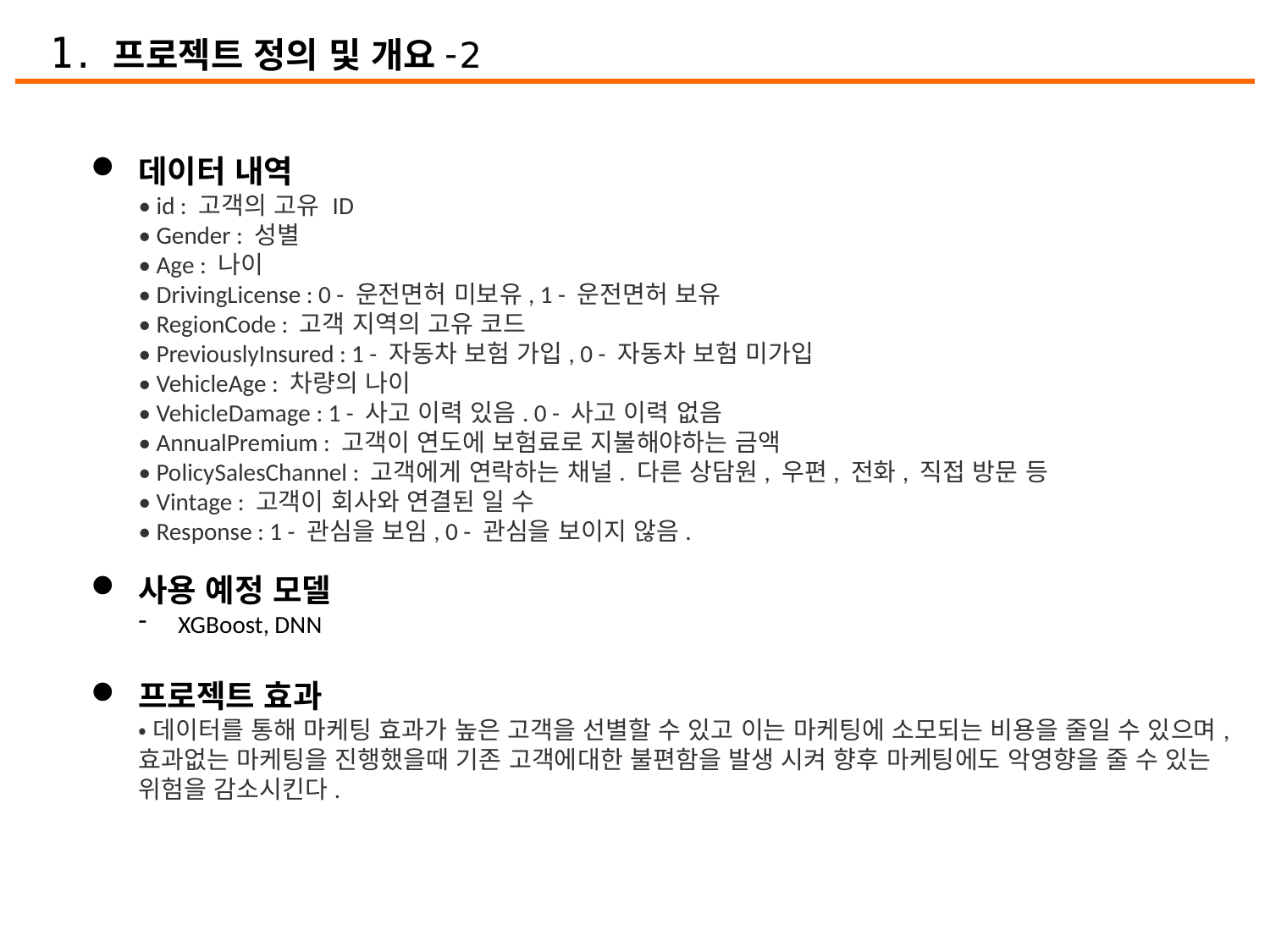

1. 프로젝트 정의 및 개요-2
데이터 내역
• id : 고객의 고유 ID
• Gender : 성별
• Age : 나이
• DrivingLicense : 0 - 운전면허 미보유, 1 - 운전면허 보유
• RegionCode : 고객 지역의 고유 코드
• PreviouslyInsured : 1 - 자동차 보험 가입, 0 - 자동차 보험 미가입
• VehicleAge : 차량의 나이
• VehicleDamage : 1 - 사고 이력 있음. 0 - 사고 이력 없음
• AnnualPremium : 고객이 연도에 보험료로 지불해야하는 금액
• PolicySalesChannel : 고객에게 연락하는 채널. 다른 상담원, 우편, 전화, 직접 방문 등
• Vintage : 고객이 회사와 연결된 일 수
• Response : 1 - 관심을 보임, 0 - 관심을 보이지 않음.

사용 예정 모델
XGBoost, DNN

프로젝트 효과
•데이터를 통해 마케팅 효과가 높은 고객을 선별할 수 있고 이는 마케팅에 소모되는 비용을 줄일 수 있으며, 효과없는 마케팅을 진행했을때 기존 고객에대한 불편함을 발생 시켜 향후 마케팅에도 악영향을 줄 수 있는 위험을 감소시킨다.